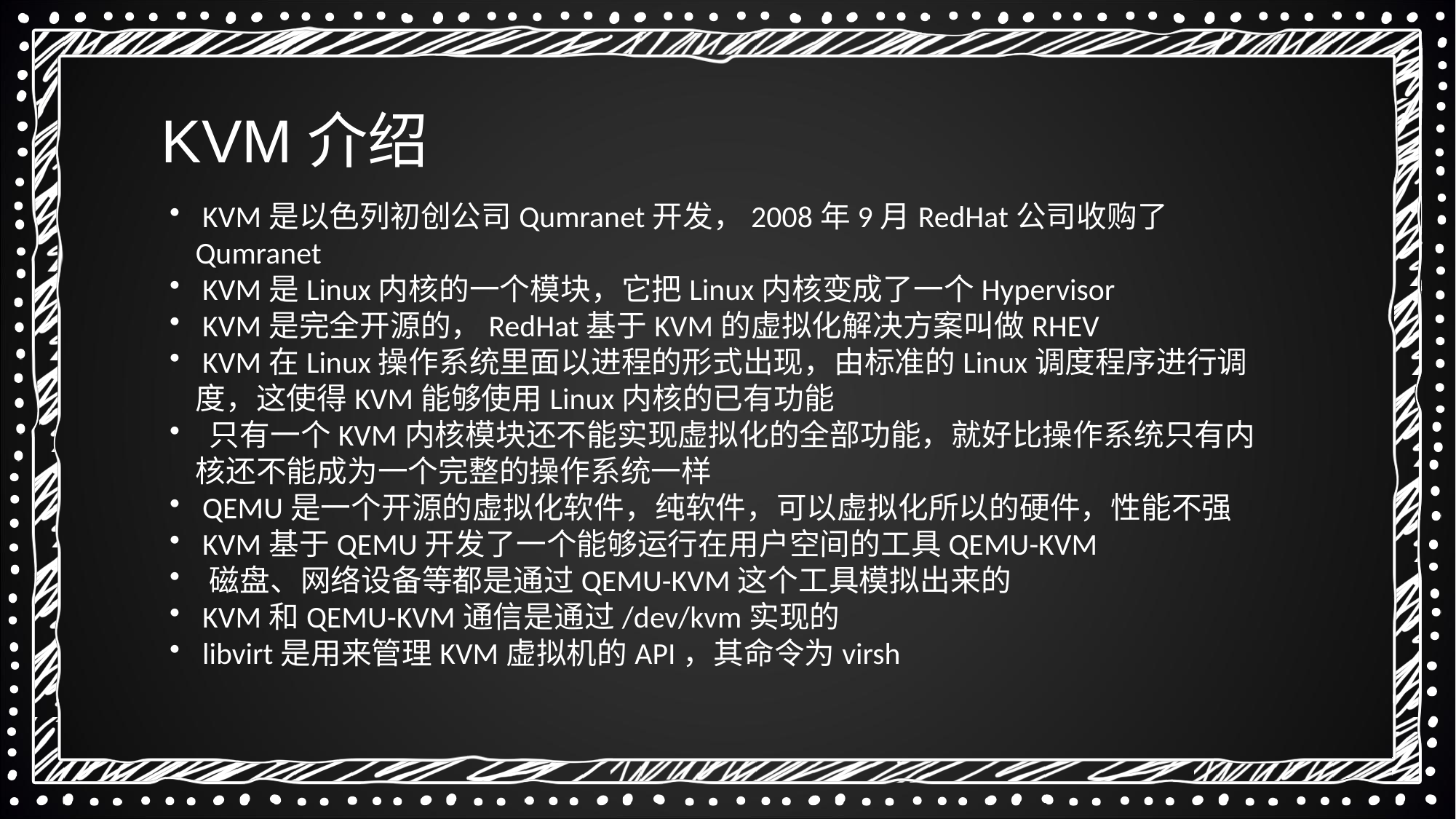

KVM介绍
 KVM是以色列初创公司Qumranet开发，2008年9月RedHat公司收购了Qumranet
 KVM是Linux内核的一个模块，它把Linux内核变成了一个Hypervisor
 KVM是完全开源的，RedHat基于KVM的虚拟化解决方案叫做RHEV
 KVM在Linux操作系统里面以进程的形式出现，由标准的Linux调度程序进行调度，这使得KVM能够使用Linux内核的已有功能
 只有一个KVM内核模块还不能实现虚拟化的全部功能，就好比操作系统只有内核还不能成为一个完整的操作系统一样
 QEMU是一个开源的虚拟化软件，纯软件，可以虚拟化所以的硬件，性能不强
 KVM基于QEMU开发了一个能够运行在用户空间的工具QEMU-KVM
 磁盘、网络设备等都是通过QEMU-KVM这个工具模拟出来的
 KVM和QEMU-KVM通信是通过/dev/kvm实现的
 libvirt是用来管理KVM虚拟机的API，其命令为virsh